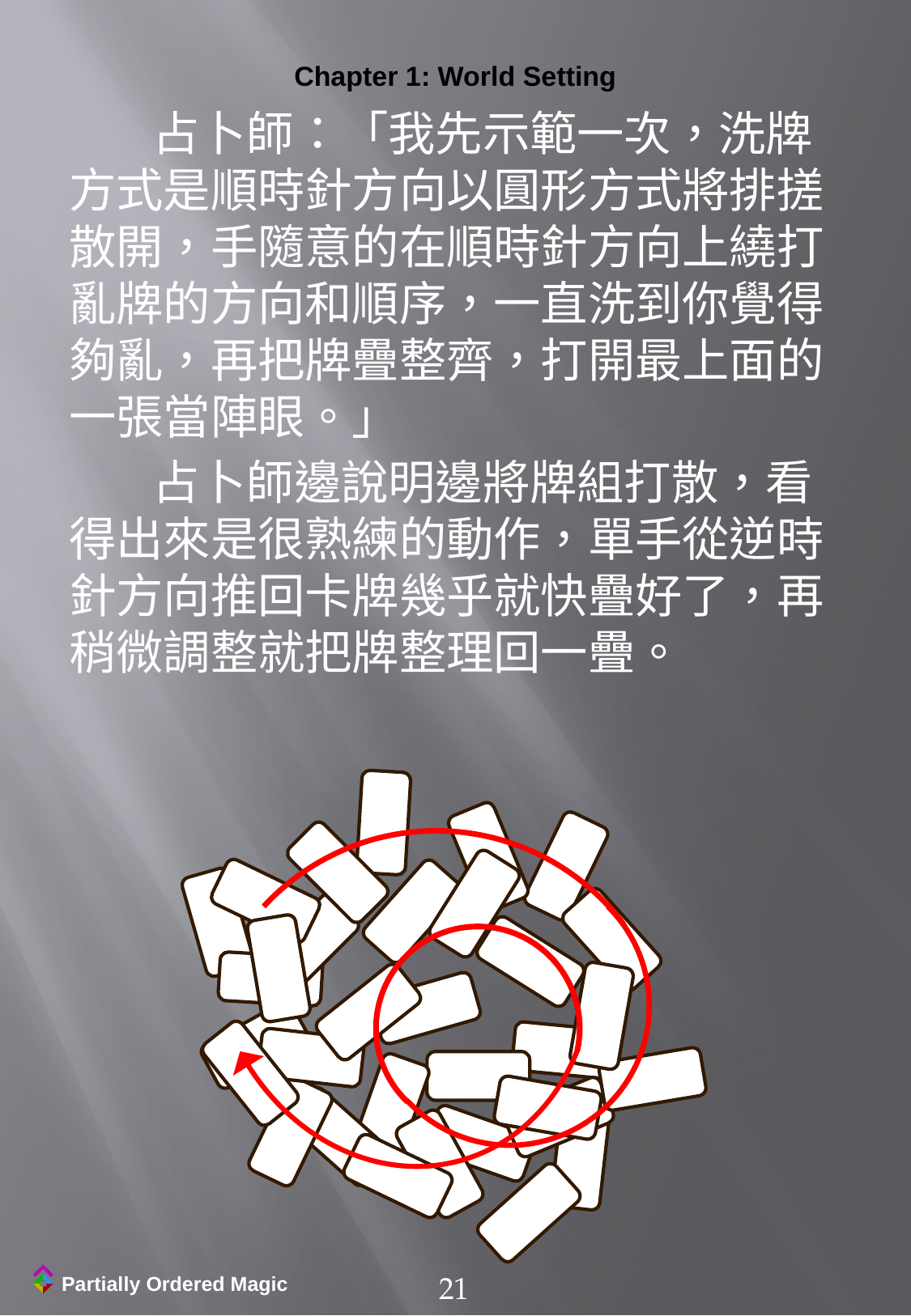

# Chapter 1: World Setting
占卜師：「我先示範一次，洗牌方式是順時針方向以圓形方式將排搓散開，手隨意的在順時針方向上繞打亂牌的方向和順序，一直洗到你覺得夠亂，再把牌疊整齊，打開最上面的一張當陣眼。」
占卜師邊說明邊將牌組打散，看得出來是很熟練的動作，單手從逆時針方向推回卡牌幾乎就快疊好了，再稍微調整就把牌整理回一疊。